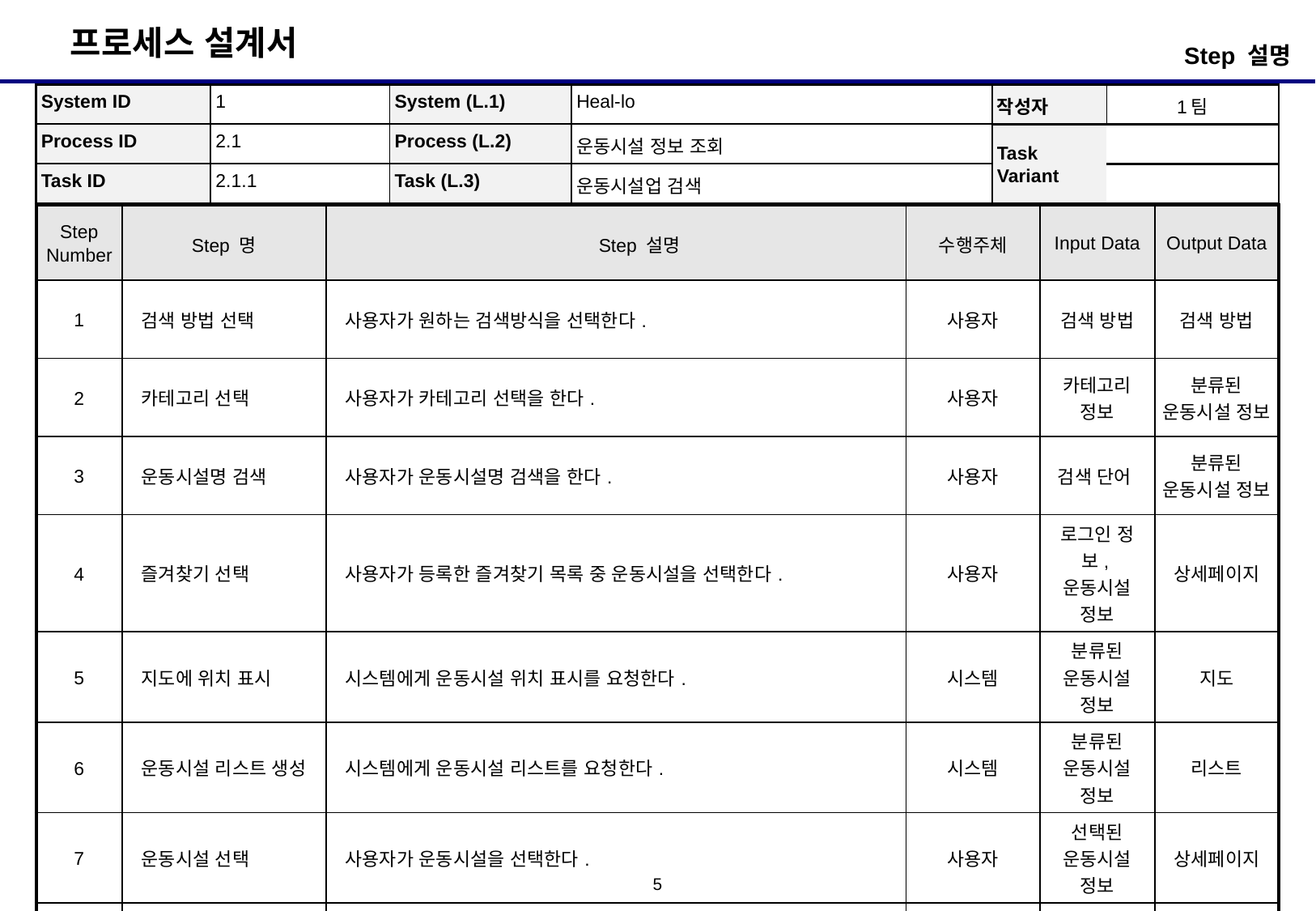

Step 설명
| System ID | 1 | System (L.1) | Heal-lo | 작성자 | 1팀 |
| --- | --- | --- | --- | --- | --- |
| Process ID | 2.1 | Process (L.2) | 운동시설 정보 조회 | Task Variant |  |
| Task ID | 2.1.1 | Task (L.3) | 운동시설업 검색 |  |  |
| Step Number | Step 명 | Step 설명 | 수행주체 | Input Data | Output Data |
| --- | --- | --- | --- | --- | --- |
| 1 | 검색 방법 선택 | 사용자가 원하는 검색방식을 선택한다. | 사용자 | 검색 방법 | 검색 방법 |
| 2 | 카테고리 선택 | 사용자가 카테고리 선택을 한다. | 사용자 | 카테고리 정보 | 분류된 운동시설 정보 |
| 3 | 운동시설명 검색 | 사용자가 운동시설명 검색을 한다. | 사용자 | 검색 단어 | 분류된 운동시설 정보 |
| 4 | 즐겨찾기 선택 | 사용자가 등록한 즐겨찾기 목록 중 운동시설을 선택한다. | 사용자 | 로그인 정보,운동시설 정보 | 상세페이지 |
| 5 | 지도에 위치 표시 | 시스템에게 운동시설 위치 표시를 요청한다. | 시스템 | 분류된 운동시설 정보 | 지도 |
| 6 | 운동시설 리스트 생성 | 시스템에게 운동시설 리스트를 요청한다. | 시스템 | 분류된 운동시설 정보 | 리스트 |
| 7 | 운동시설 선택 | 사용자가 운동시설을 선택한다. | 사용자 | 선택된 운동시설 정보 | 상세페이지 |
| 8 | 상세페이지 조회 | 시스템에게 운동시설 상세페이지를 요청한다. | 시스템 | 운동시설 정보 | 상세페이지 |